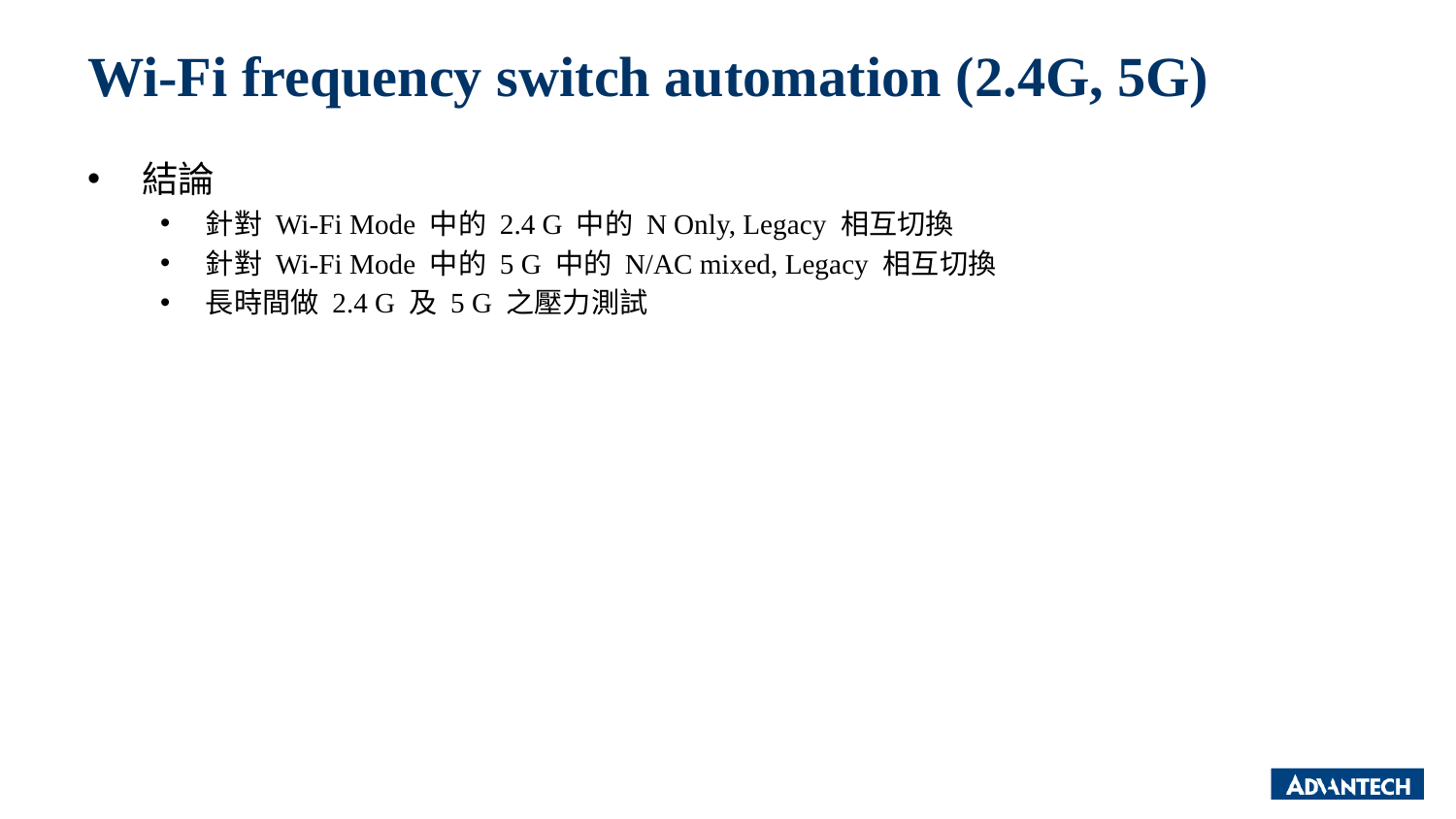

# Wi-Fi frequency switch automation (2.4G, 5G)
結論
針對 Wi-Fi Mode 中的 2.4 G 中的 N Only, Legacy 相互切換
針對 Wi-Fi Mode 中的 5 G 中的 N/AC mixed, Legacy 相互切換
長時間做 2.4 G 及 5 G 之壓力測試